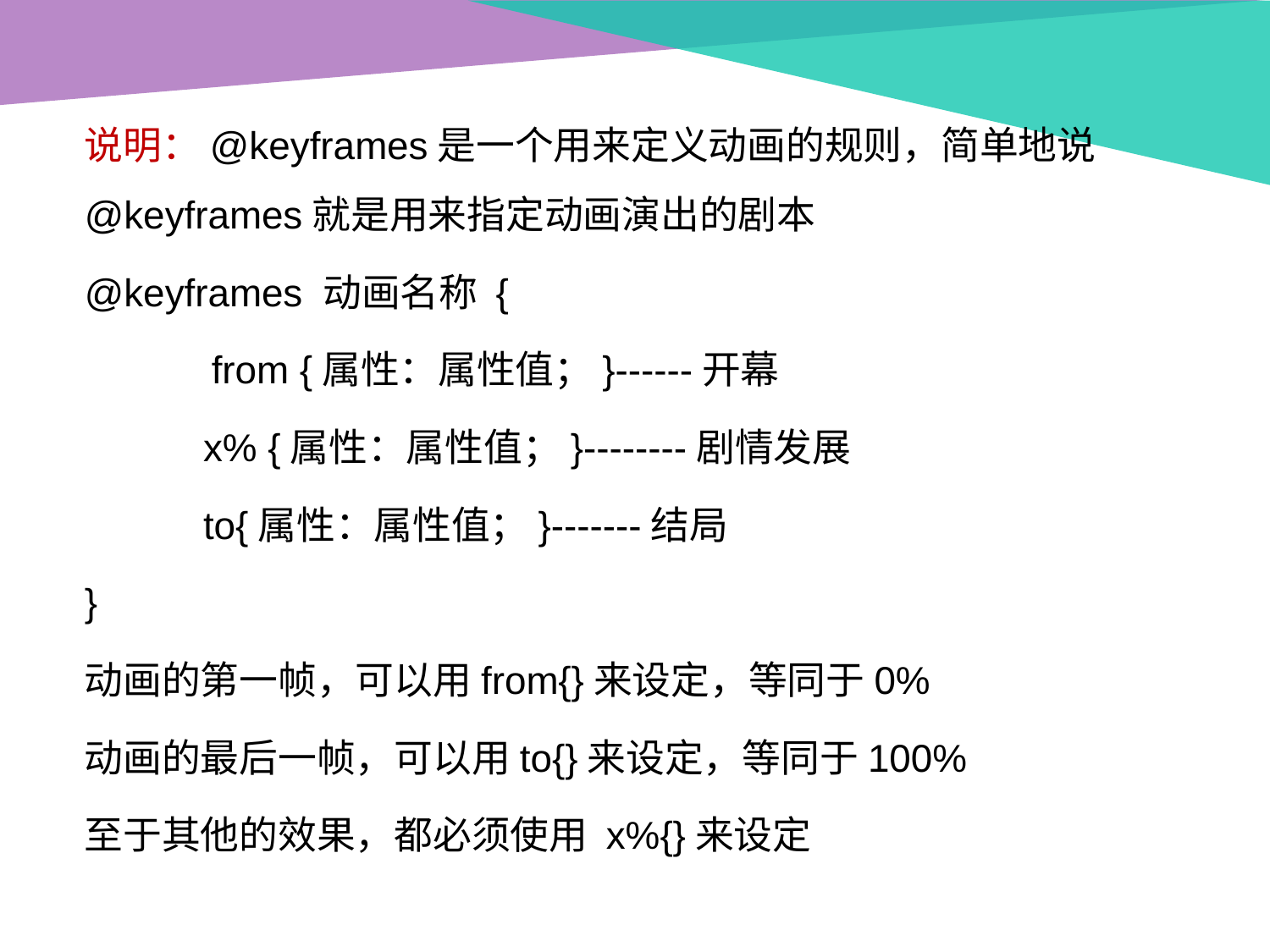

说明：@keyframes是一个用来定义动画的规则，简单地说@keyframes就是用来指定动画演出的剧本
@keyframes 动画名称 {
	from {属性：属性值；}------开幕
           x% {属性：属性值；}--------剧情发展
           to{属性：属性值；}-------结局
}
动画的第一帧，可以用from{}来设定，等同于0%
动画的最后一帧，可以用to{}来设定，等同于100%
至于其他的效果，都必须使用 x%{}来设定